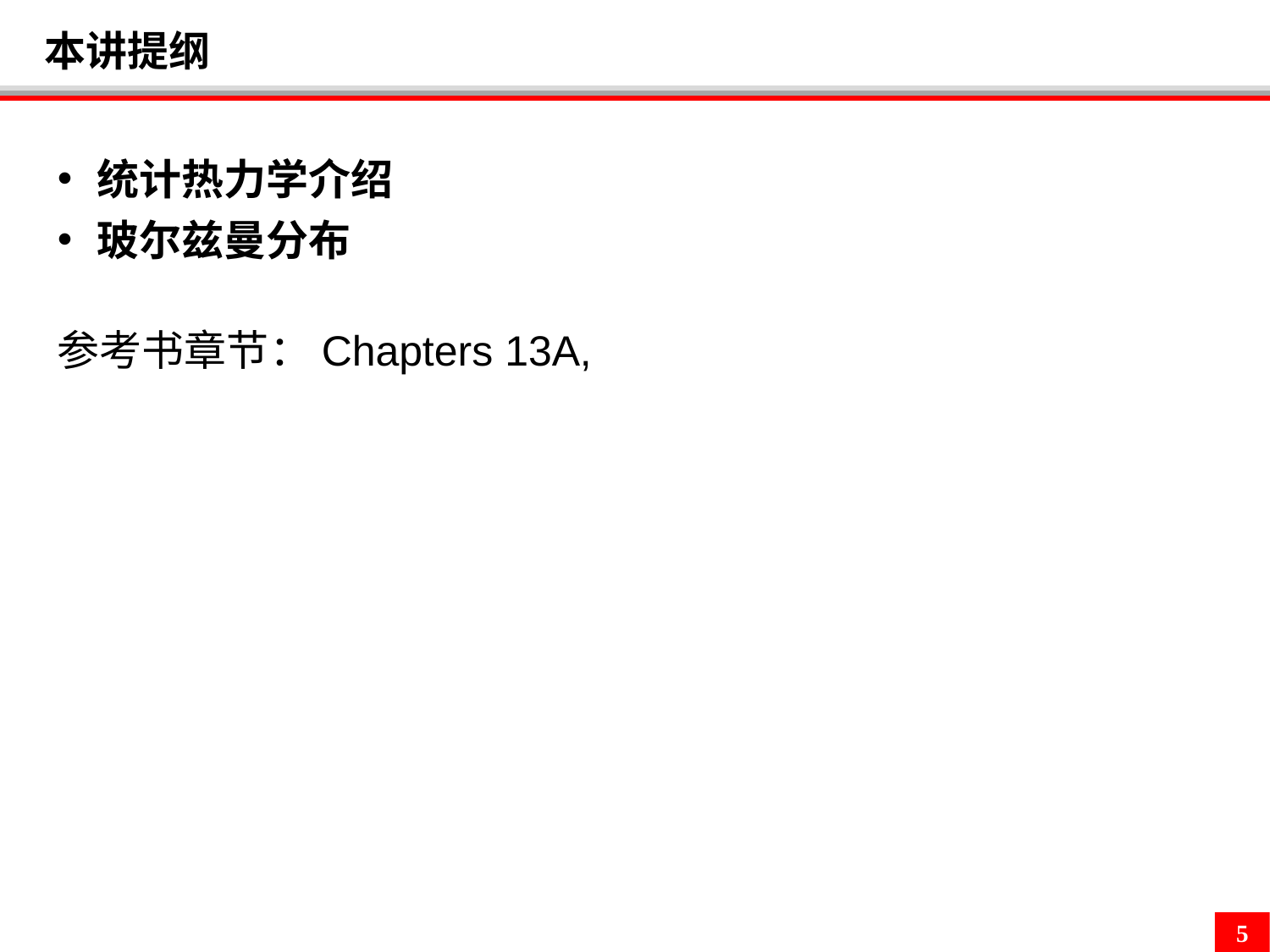

本讲提纲
统计热力学介绍
玻尔兹曼分布

参考书章节：Chapters 13A,
5
5